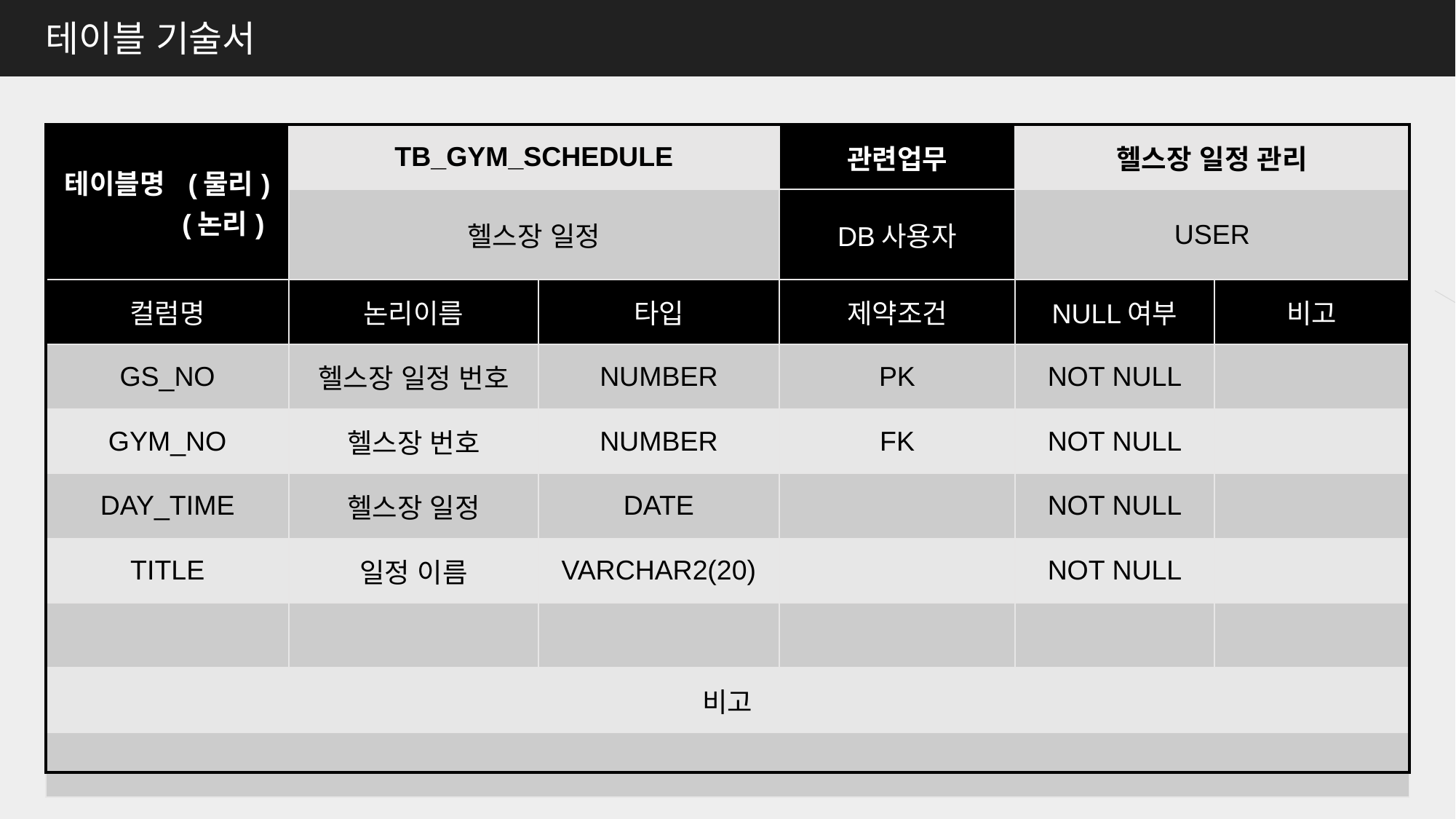

테이블 기술서

| 테이블명 (물리) 　(논리) | TB\_GYM\_SCHEDULE |  | 관련업무 | 헬스장 일정 관리 |  |
| --- | --- | --- | --- | --- | --- |
|  | 헬스장 일정 |  | DB사용자 | USER |  |
| 컬럼명 | 논리이름 | 타입 | 제약조건 | NULL여부 | 비고 |
| GS\_NO | 헬스장 일정 번호 | NUMBER | PK | NOT NULL |  |
| GYM\_NO | 헬스장 번호 | NUMBER | FK | NOT NULL |  |
| DAY\_TIME | 헬스장 일정 | DATE |  | NOT NULL |  |
| TITLE | 일정 이름 | VARCHAR2(20) |  | NOT NULL |  |
|  |  |  |  |  |  |
| 비고 |  |  |  |  |  |
|  |  |  |  |  |  |